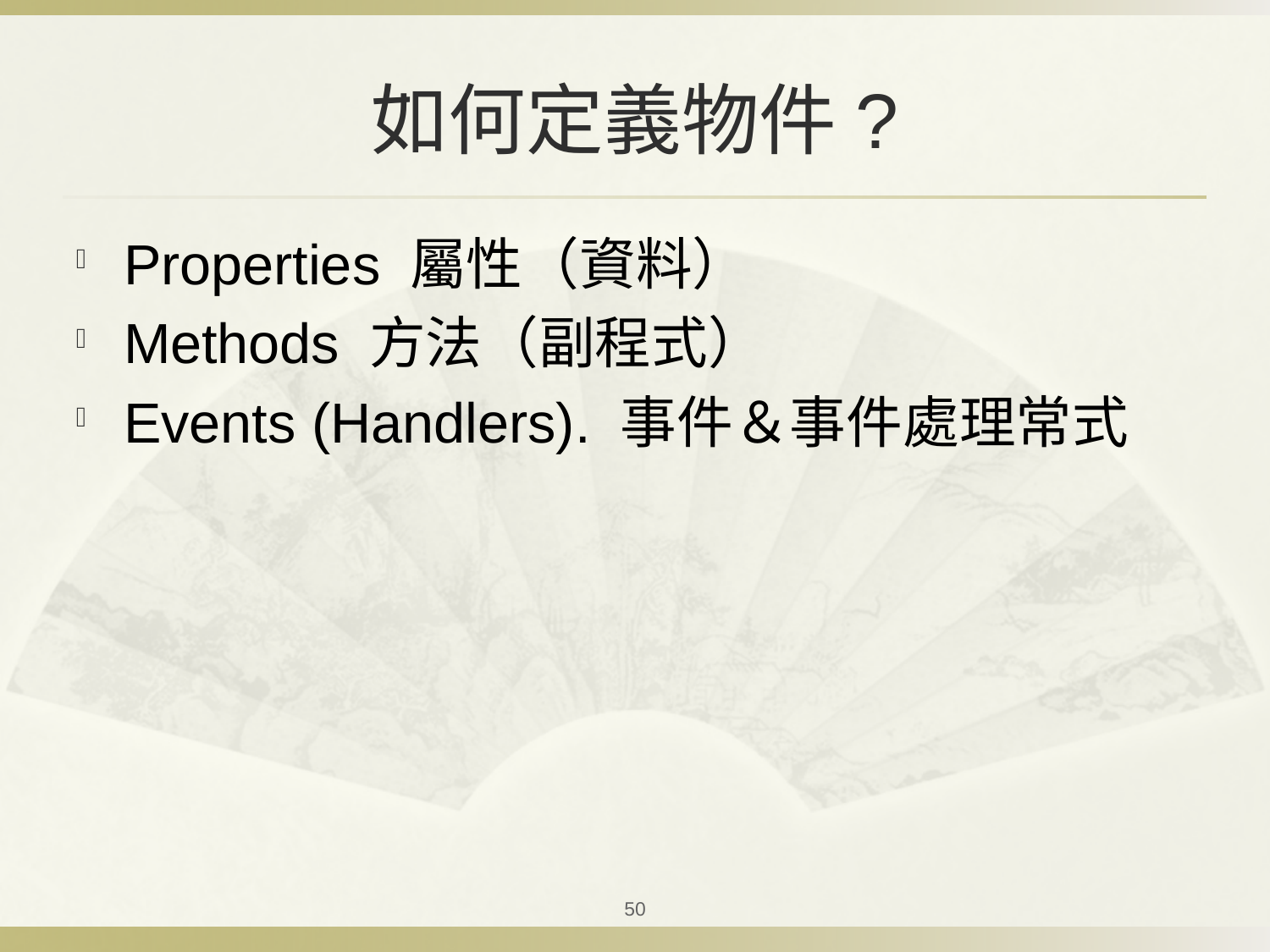

# 如何定義物件?
Properties 屬性（資料）
Methods 方法（副程式）
Events (Handlers). 事件＆事件處理常式
50